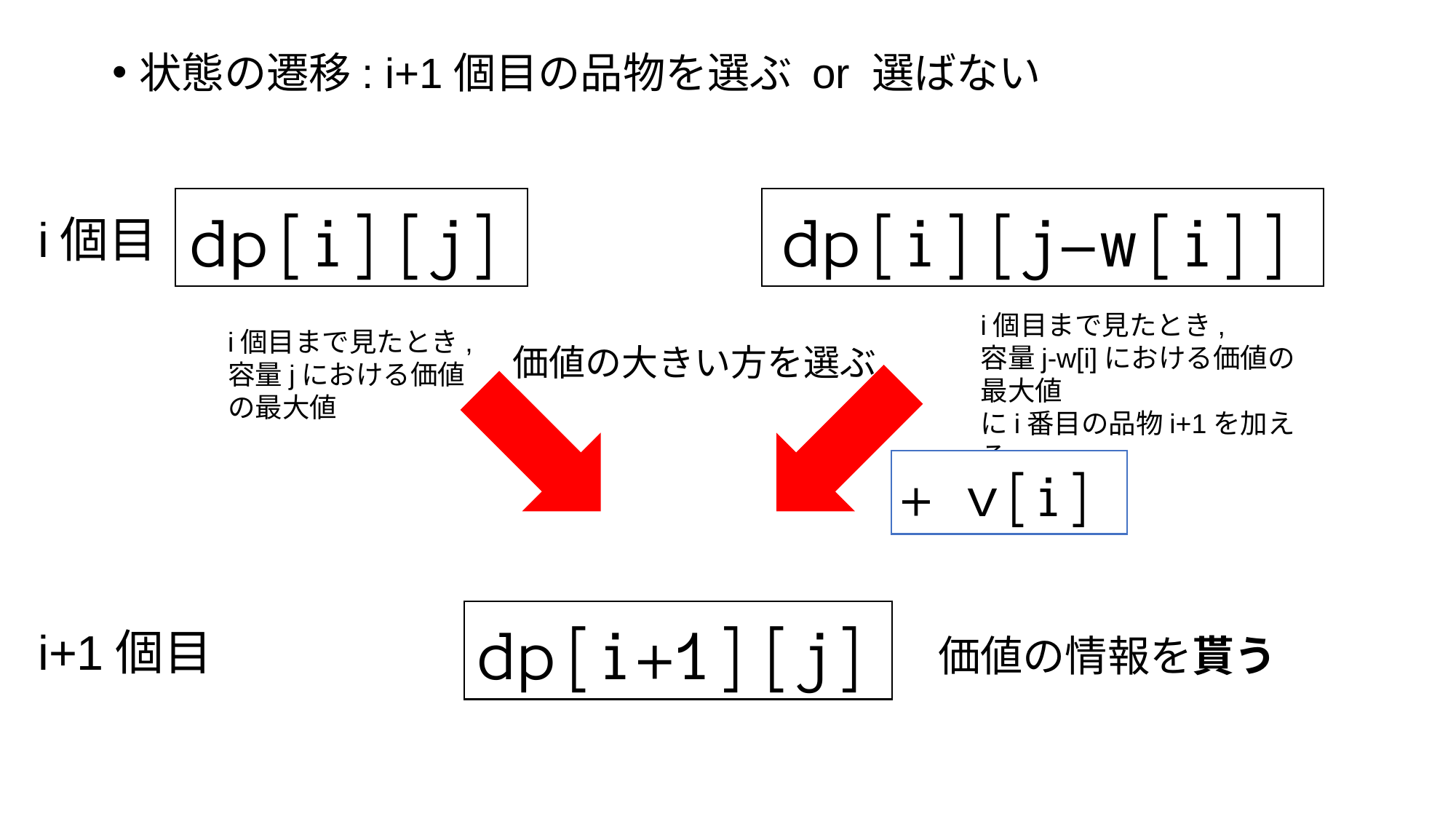

状態の遷移: i+1個目の品物を選ぶ or 選ばない
dp[i][j-w[i]]
dp[i][j]
i個目
i個目まで見たとき,
容量j-w[i]における価値の最大値
にi番目の品物i+1を加える
i個目まで見たとき,
容量jにおける価値の最大値
価値の大きい方を選ぶ

+ v[i]
dp[i+1][j]
i+1個目
価値の情報を貰う